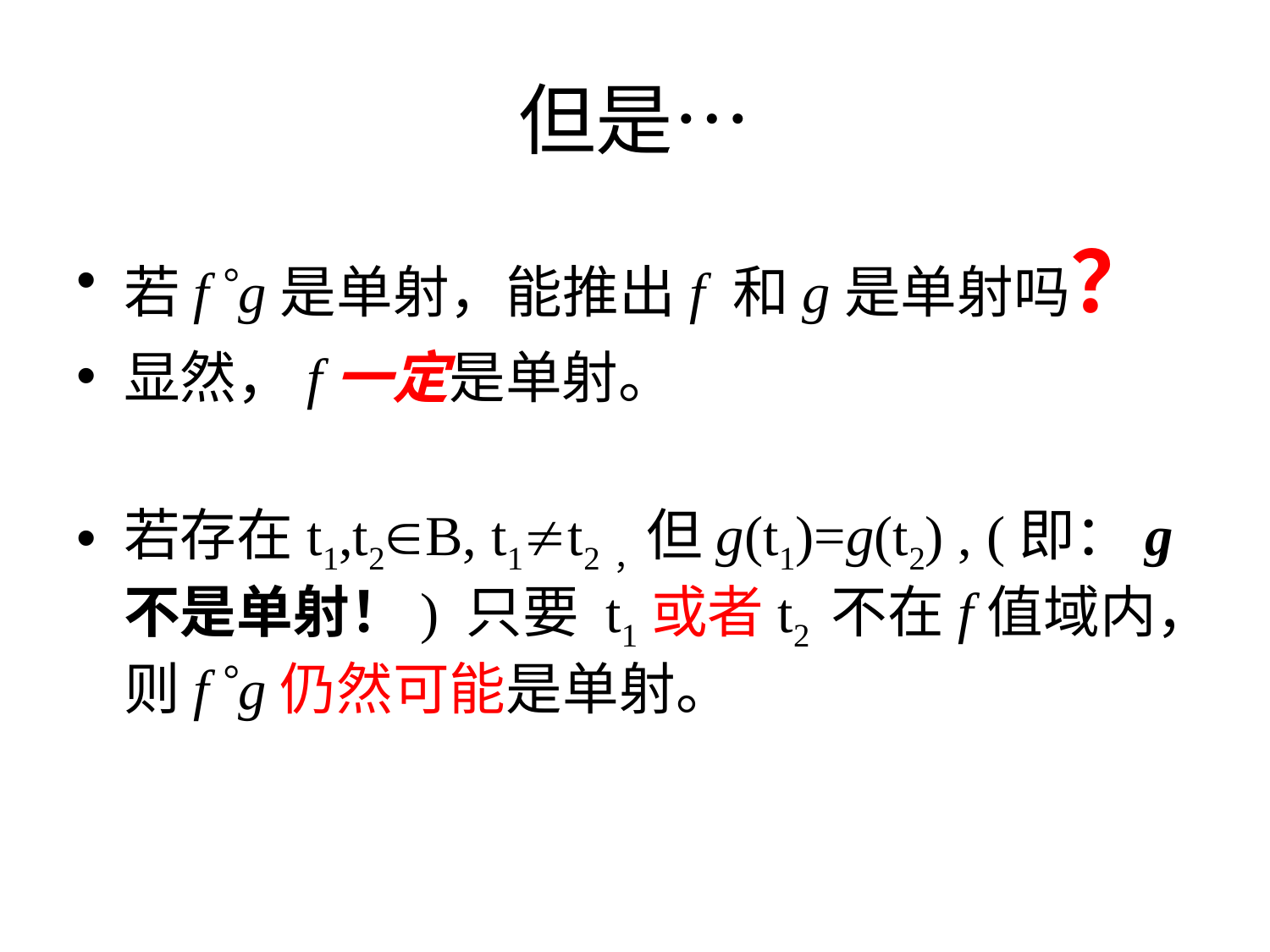

# 但是…
若f °g是单射，能推出f 和g是单射吗？
显然，f一定是单射。

若存在t1,t2∈B, t1≠t2，但g(t1)=g(t2) , (即：g不是单射！) 只要 t1或者t2 不在f值域内，则f °g仍然可能是单射。